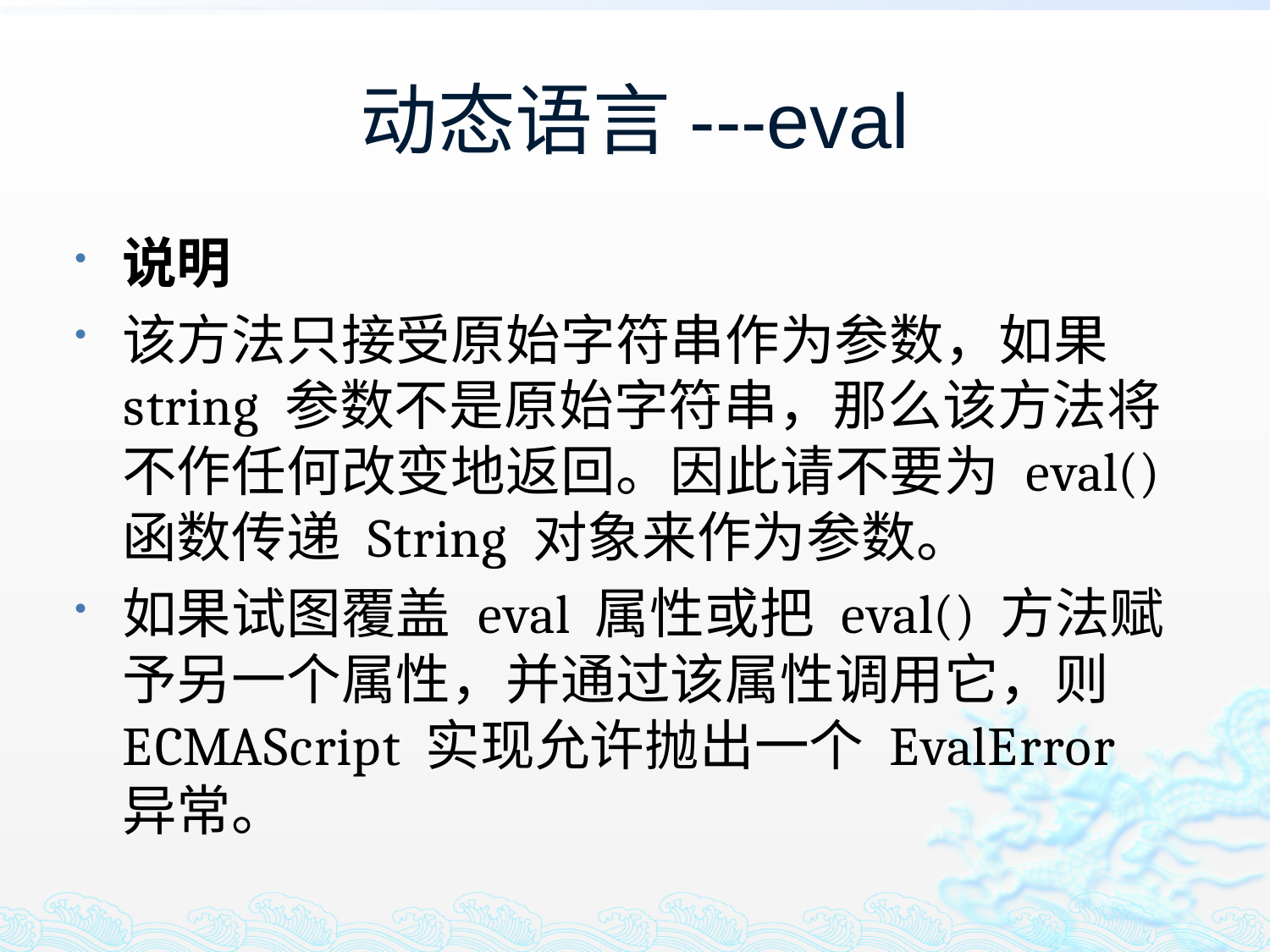

# 动态语言---eval
说明
该方法只接受原始字符串作为参数，如果 string 参数不是原始字符串，那么该方法将不作任何改变地返回。因此请不要为 eval() 函数传递 String 对象来作为参数。
如果试图覆盖 eval 属性或把 eval() 方法赋予另一个属性，并通过该属性调用它，则 ECMAScript 实现允许抛出一个 EvalError 异常。